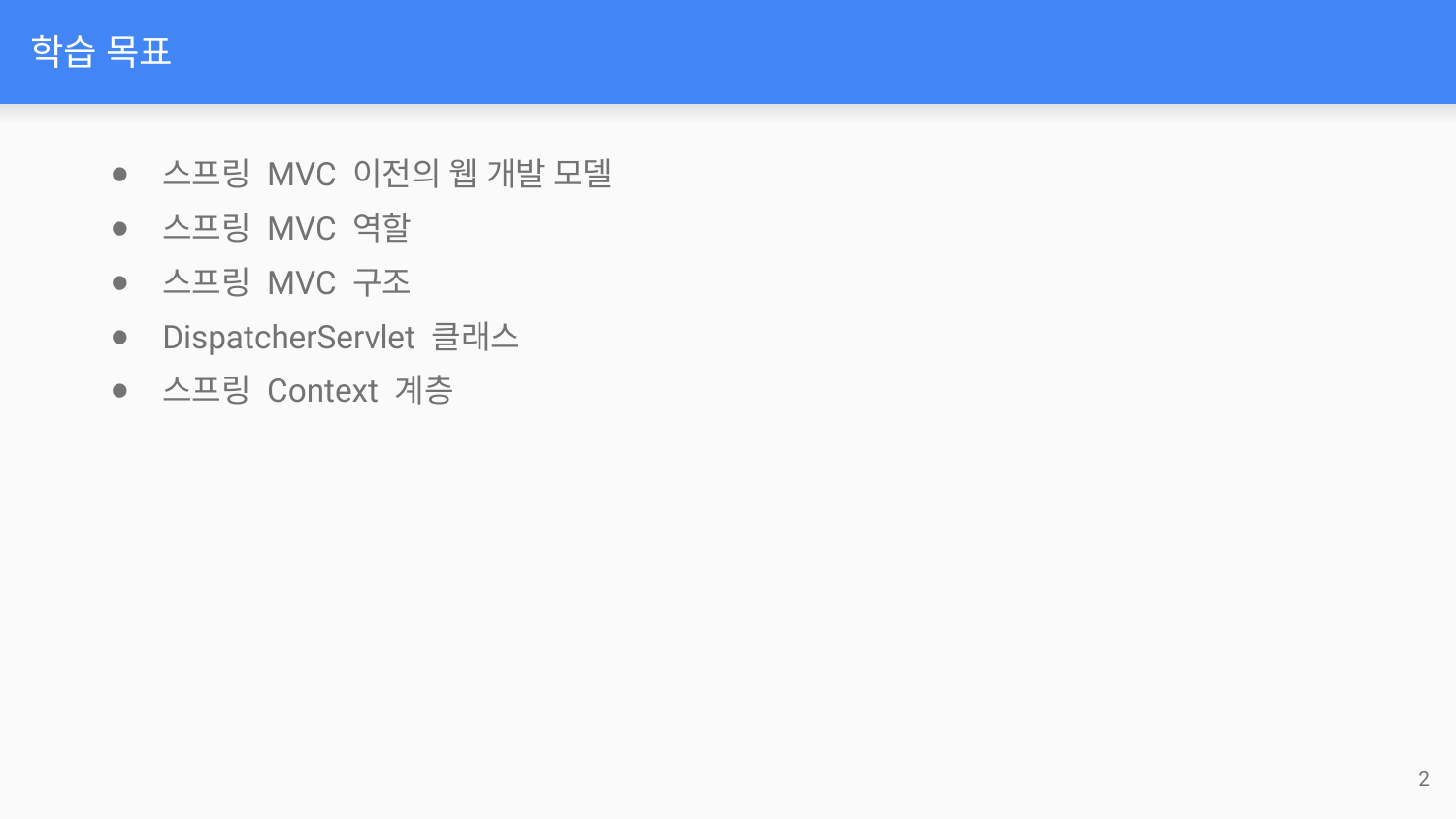

# 학습 목표
스프링 MVC 이전의 웹 개발 모델
스프링 MVC 역할
스프링 MVC 구조
DispatcherServlet 클래스
스프링 Context 계층

2